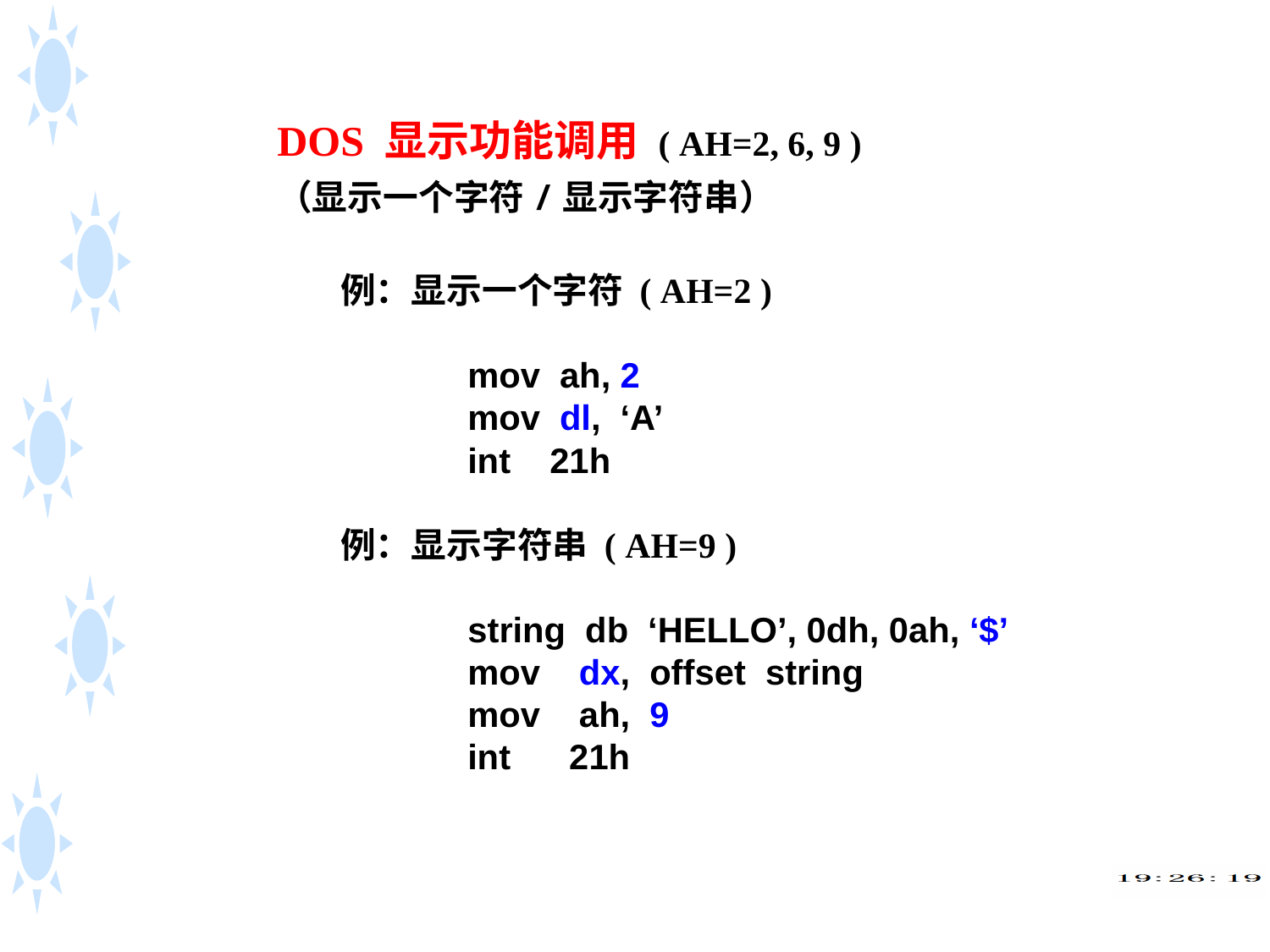

DOS 显示功能调用 ( AH=2, 6, 9 )
（显示一个字符/显示字符串）

例：显示一个字符 ( AH=2 )

mov  ah, 2
mov  dl,  ‘A’
int    21h

例：显示字符串 ( AH=9 )

string  db  ‘HELLO’, 0dh, 0ah, ‘$’
mov    dx,  offset  string
mov    ah,  9
int      21h